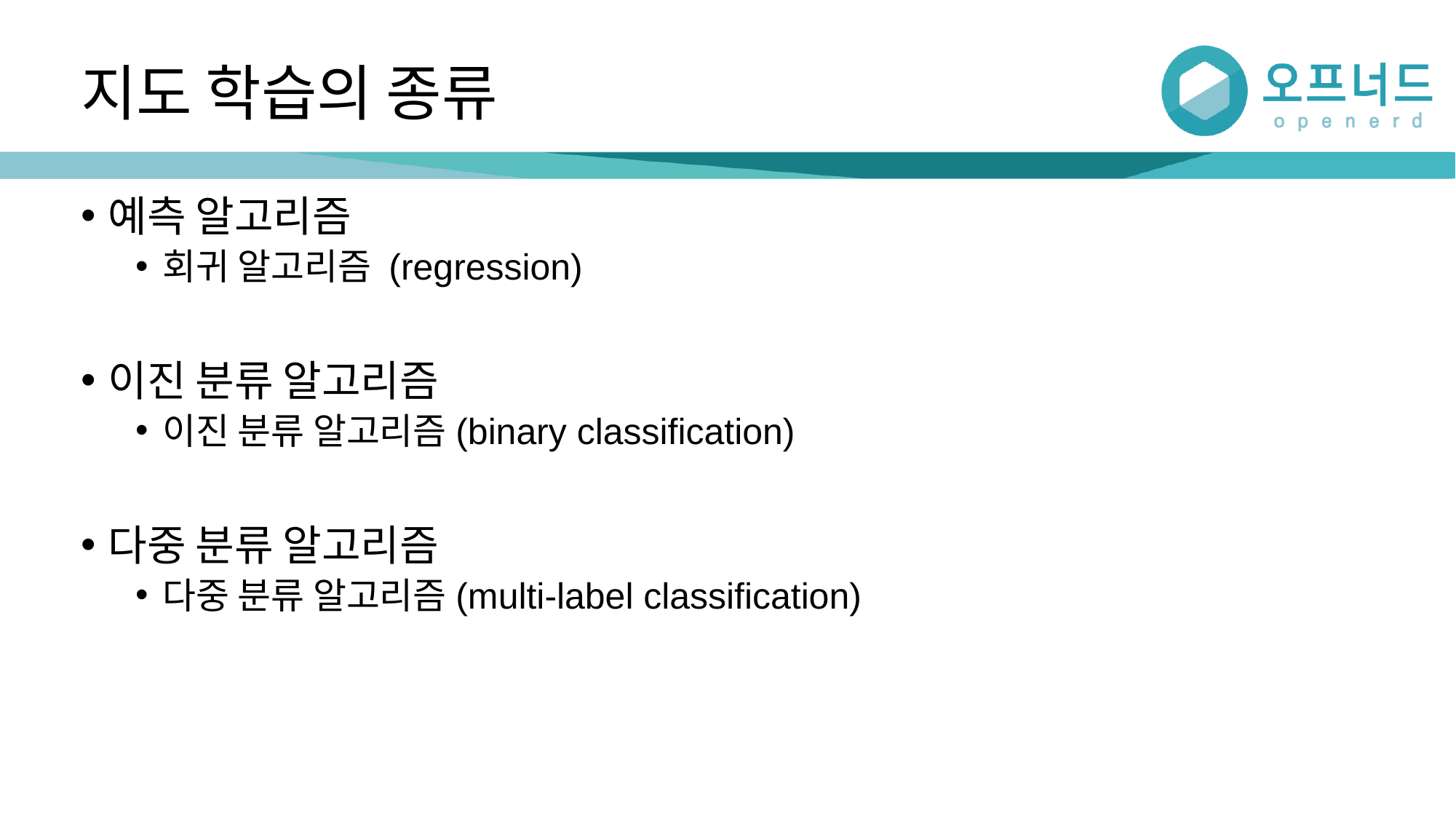

# 지도 학습의 종류
예측 알고리즘
회귀 알고리즘 (regression)

이진 분류 알고리즘
이진 분류 알고리즘(binary classification)

다중 분류 알고리즘
다중 분류 알고리즘(multi-label classification)